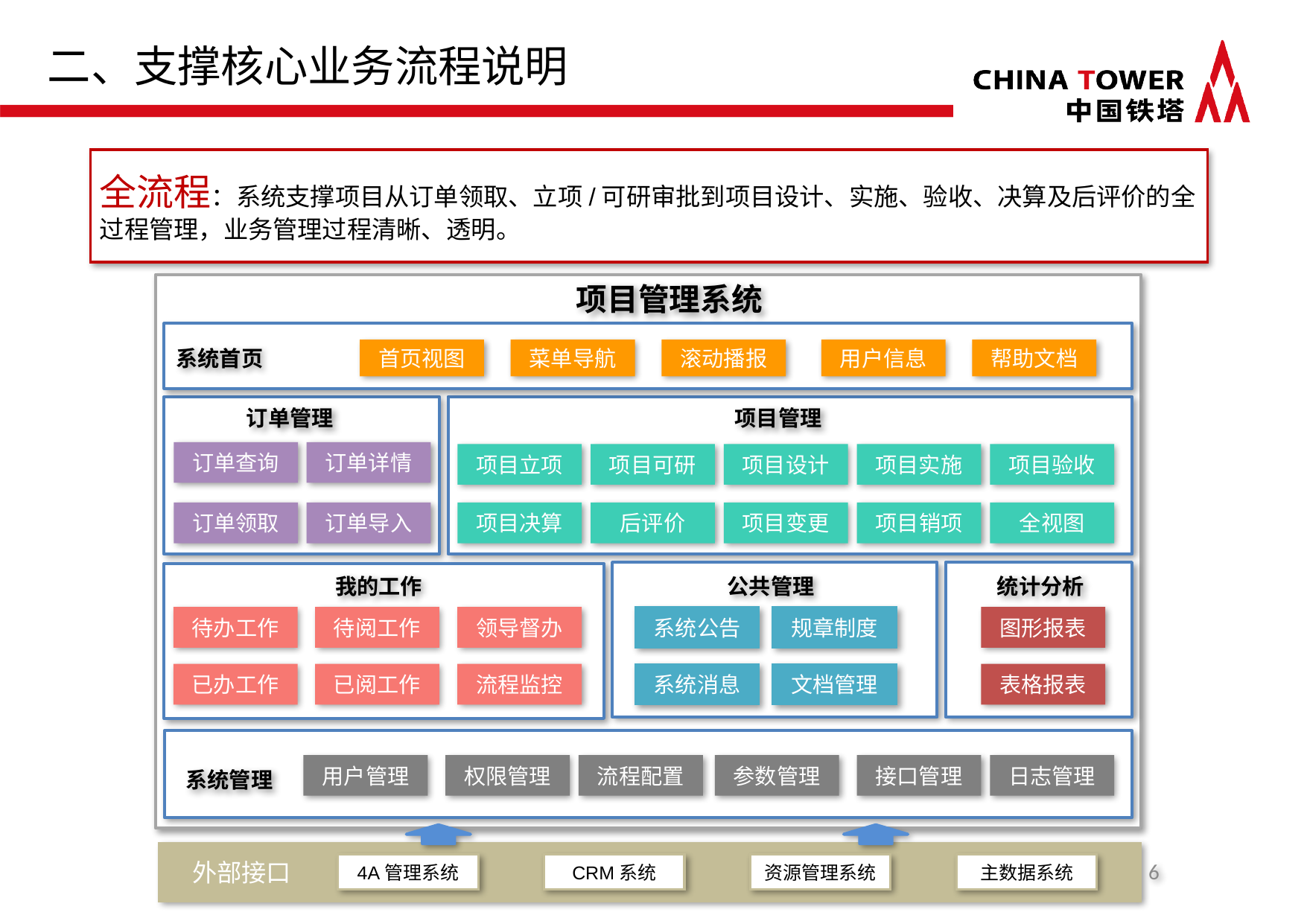

二、支撑核心业务流程说明
全流程：系统支撑项目从订单领取、立项/可研审批到项目设计、实施、验收、决算及后评价的全过程管理，业务管理过程清晰、透明。

项目管理系统

系统首页
首页视图
菜单导航
滚动播报
用户信息
帮助文档

订单管理
项目管理
订单查询
订单详情
项目立项
项目可研
项目设计
项目实施
项目验收
订单领取
订单导入
项目决算
后评价
项目变更
项目销项
全视图

我的工作
公共管理
统计分析
待办工作
待阅工作
领导督办
系统公告
规章制度
图形报表
已办工作
已阅工作
流程监控
系统消息
文档管理
表格报表

用户管理
权限管理
流程配置
参数管理
接口管理
日志管理
系统管理

   外部接口
6
4A管理系统
CRM系统
资源管理系统
主数据系统